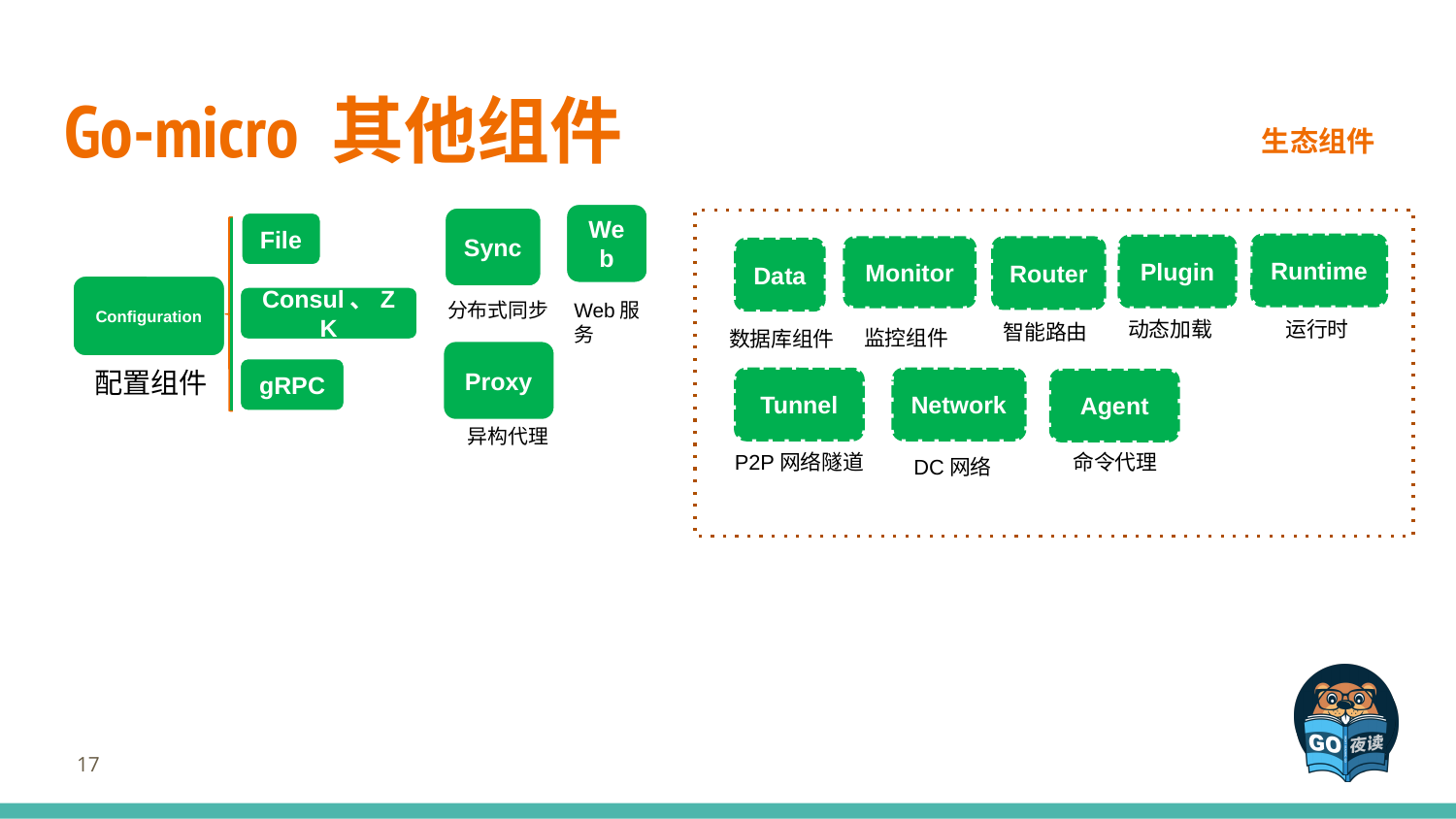

# Go-micro 其他组件
生态组件
Web
Sync

File

Runtime
Plugin
Monitor
Router
Data
Configuration
Consul、ZK
Web服务
分布式同步
动态加载
运行时
智能路由
监控组件
数据库组件
Proxy
配置组件
gRPC
Tunnel
Network
Agent
异构代理
命令代理
P2P网络隧道
DC网络

17